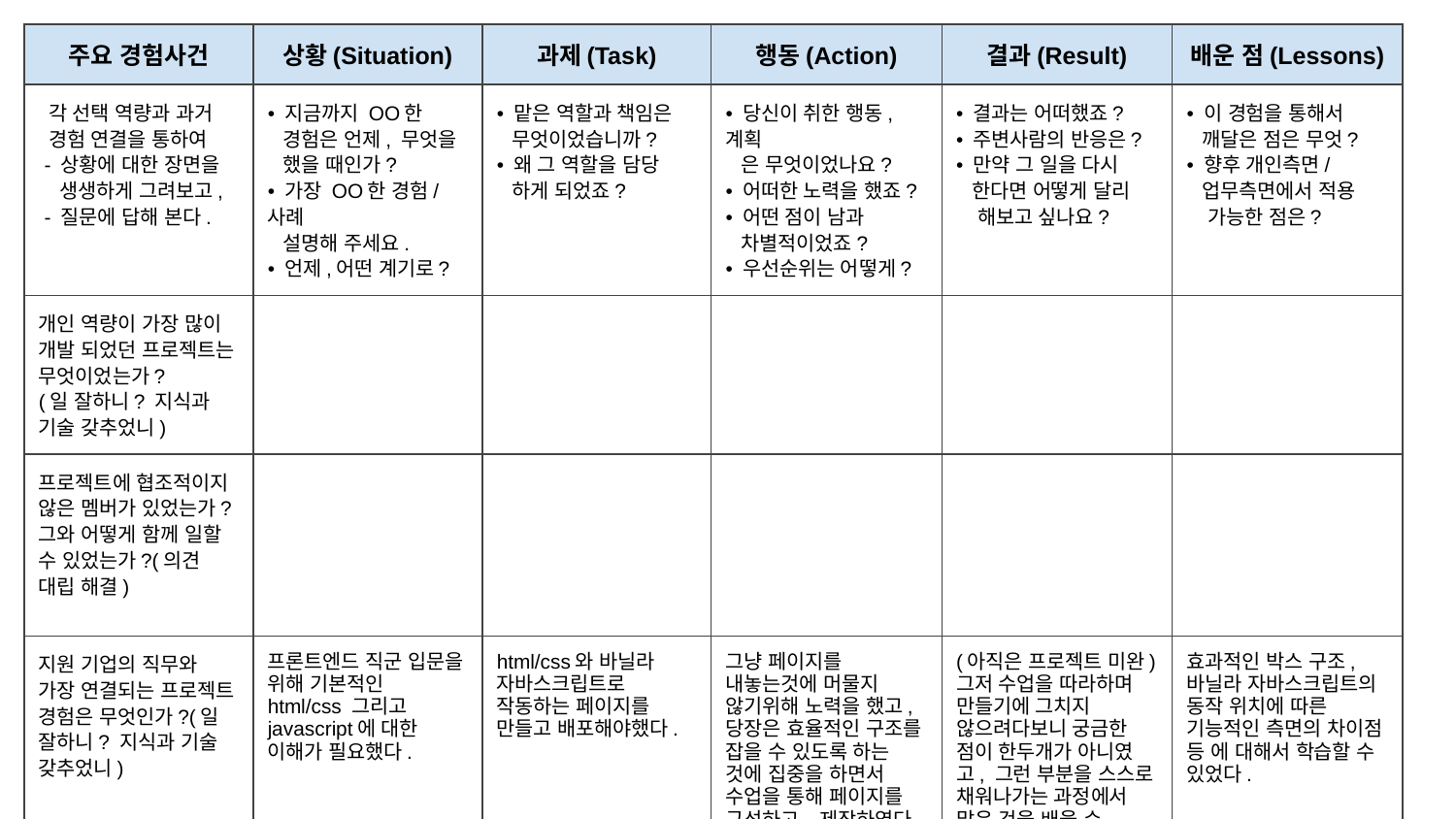

| 주요 경험사건 | 상황(Situation) | 과제(Task) | 행동(Action) | 결과(Result) | 배운 점(Lessons) |
| --- | --- | --- | --- | --- | --- |
| 각 선택 역량과 과거 경험 연결을 통하여 - 상황에 대한 장면을 생생하게 그려보고, - 질문에 답해 본다. | • 지금까지 OO한 경험은 언제, 무엇을 했을 때인가? • 가장 OO한 경험/사례 설명해 주세요. • 언제,어떤 계기로? | • 맡은 역할과 책임은 무엇이었습니까? • 왜 그 역할을 담당 하게 되었죠? | • 당신이 취한 행동,계획 은 무엇이었나요? • 어떠한 노력을 했죠? • 어떤 점이 남과 차별적이었죠? • 우선순위는 어떻게? | • 결과는 어떠했죠? • 주변사람의 반응은? • 만약 그 일을 다시 한다면 어떻게 달리 해보고 싶나요? | • 이 경험을 통해서 깨달은 점은 무엇? • 향후 개인측면/ 업무측면에서 적용 가능한 점은? |
| 개인 역량이 가장 많이 개발 되었던 프로젝트는 무엇이었는가? (일 잘하니? 지식과 기술 갖추었니) |  |  |  |  |  |
| 프로젝트에 협조적이지 않은 멤버가 있었는가? 그와 어떻게 함께 일할 수 있었는가?(의견 대립 해결) |  |  |  |  |  |
| 지원 기업의 직무와 가장 연결되는 프로젝트 경험은 무엇인가?(일 잘하니? 지식과 기술 갖추었니) | 프론트엔드 직군 입문을 위해 기본적인 html/css 그리고 javascript에 대한 이해가 필요했다. | html/css와 바닐라 자바스크립트로 작동하는 페이지를 만들고 배포해야했다. | 그냥 페이지를 내놓는것에 머물지 않기위해 노력을 했고, 당장은 효율적인 구조를 잡을 수 있도록 하는 것에 집중을 하면서 수업을 통해 페이지를 구성하고, 제작하였다. (조금 더 구체적인 사례가 있으면 좋을 것 같아요) | (아직은 프로젝트 미완) 그저 수업을 따라하며 만들기에 그치지 않으려다보니 궁금한 점이 한두개가 아니였고, 그런 부분을 스스로 채워나가는 과정에서 많은 것을 배울 수 있었다. | 효과적인 박스 구조, 바닐라 자바스크립트의 동작 위치에 따른 기능적인 측면의 차이점 등 에 대해서 학습할 수 있었다. |